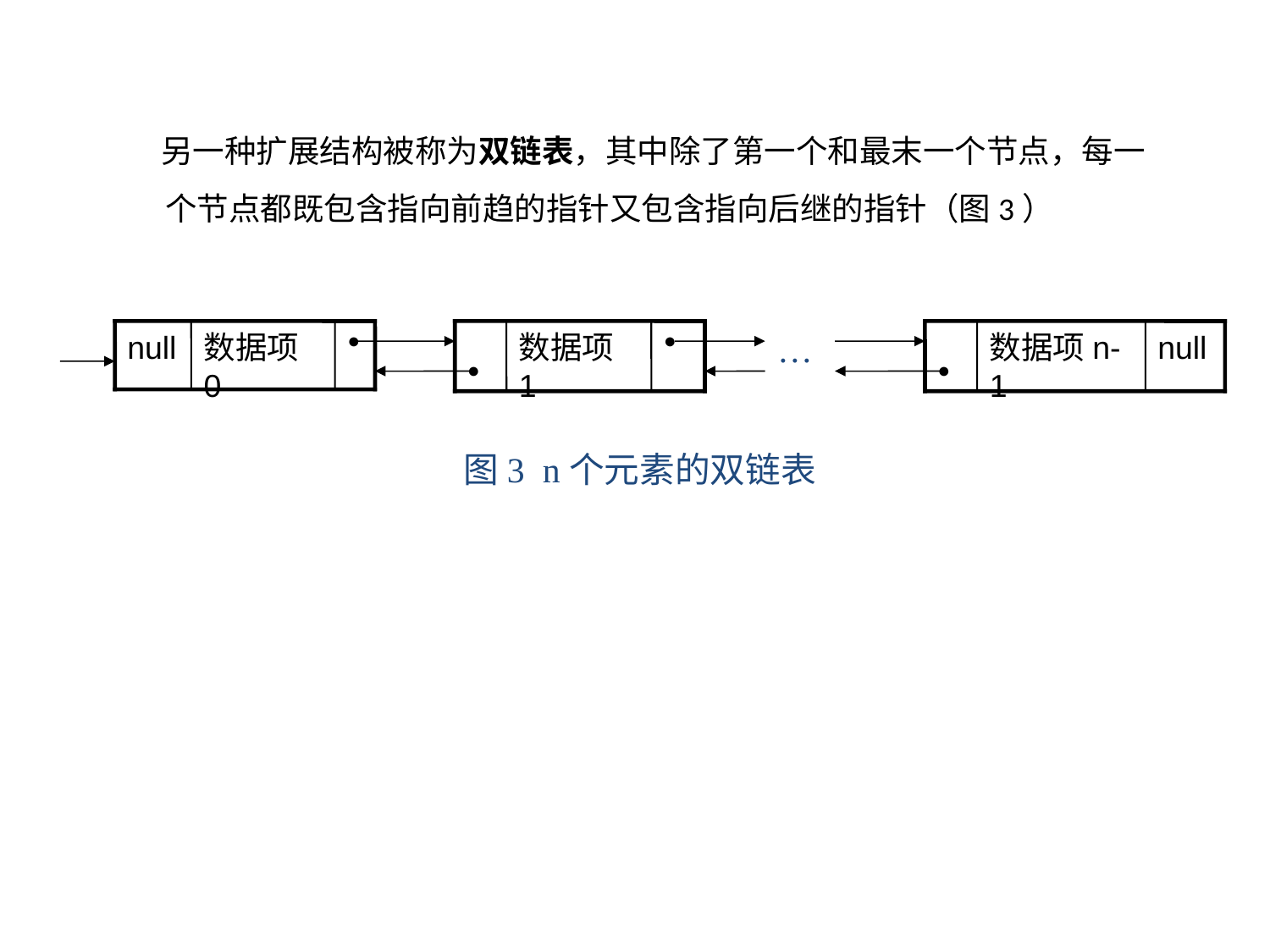

另一种扩展结构被称为双链表，其中除了第一个和最末一个节点，每一个节点都既包含指向前趋的指针又包含指向后继的指针（图3）
null

数据项0

●

●

数据项1

●

…

●

数据项n-1

null

图3  n个元素的双链表